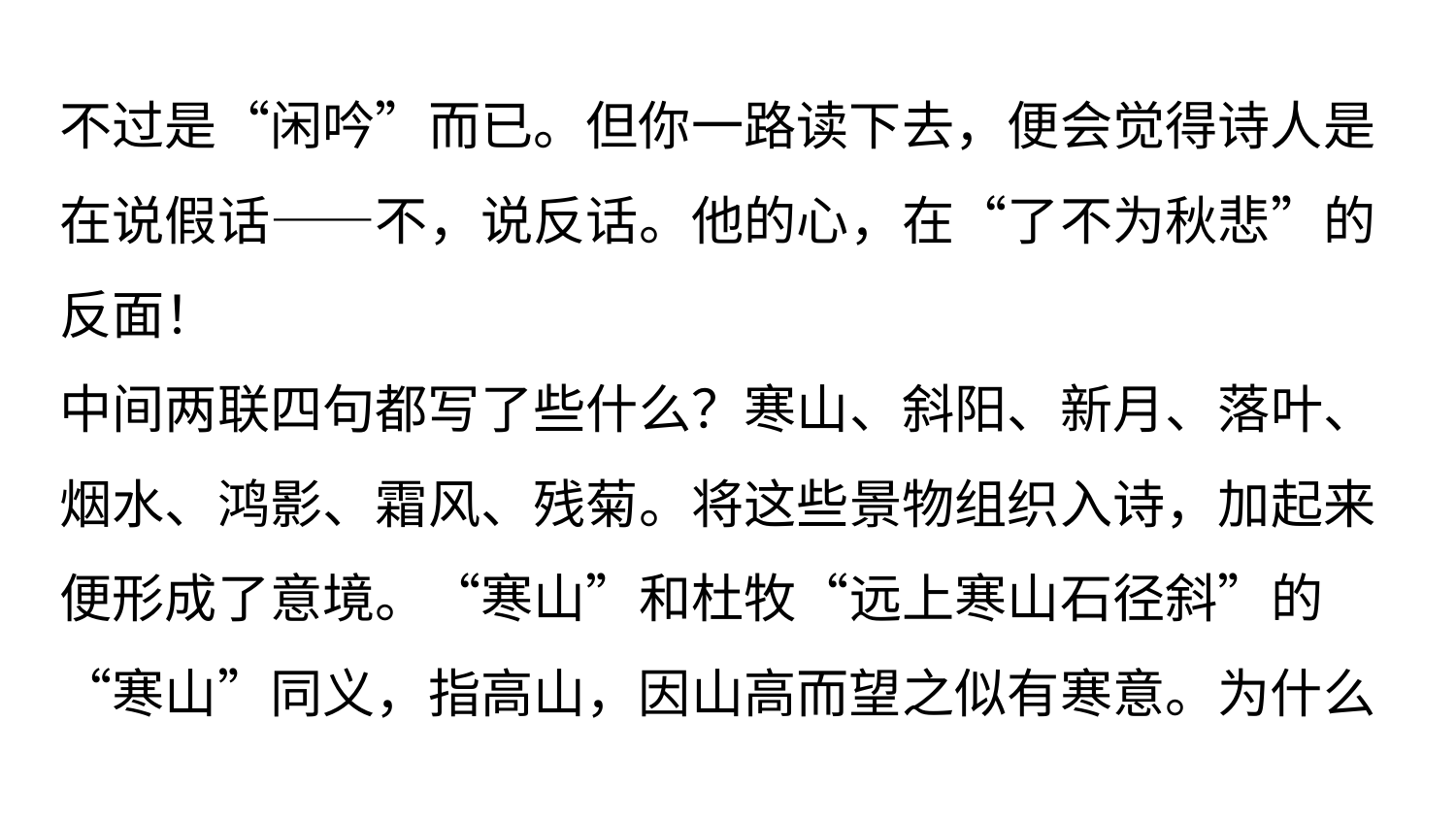

不过是“闲吟”而已。但你一路读下去，便会觉得诗人是在说假话——不，说反话。他的心，在“了不为秋悲”的反面！
中间两联四句都写了些什么？寒山、斜阳、新月、落叶、烟水、鸿影、霜风、残菊。将这些景物组织入诗，加起来便形成了意境。“寒山”和杜牧“远上寒山石径斜”的“寒山”同义，指高山，因山高而望之似有寒意。为什么